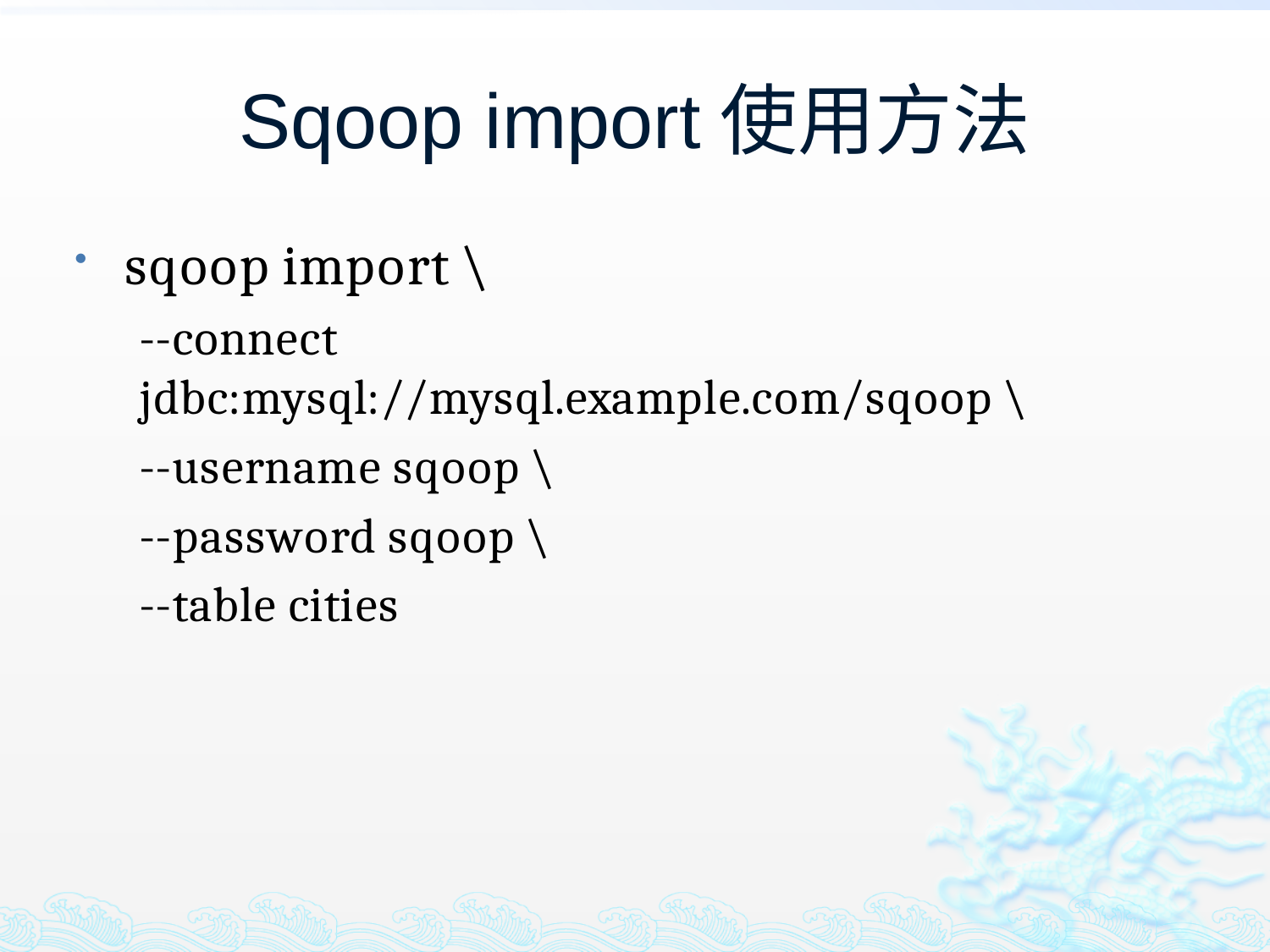

# Sqoop import使用方法
sqoop import \
--connect jdbc:mysql://mysql.example.com/sqoop \
--username sqoop \
--password sqoop \
--table cities